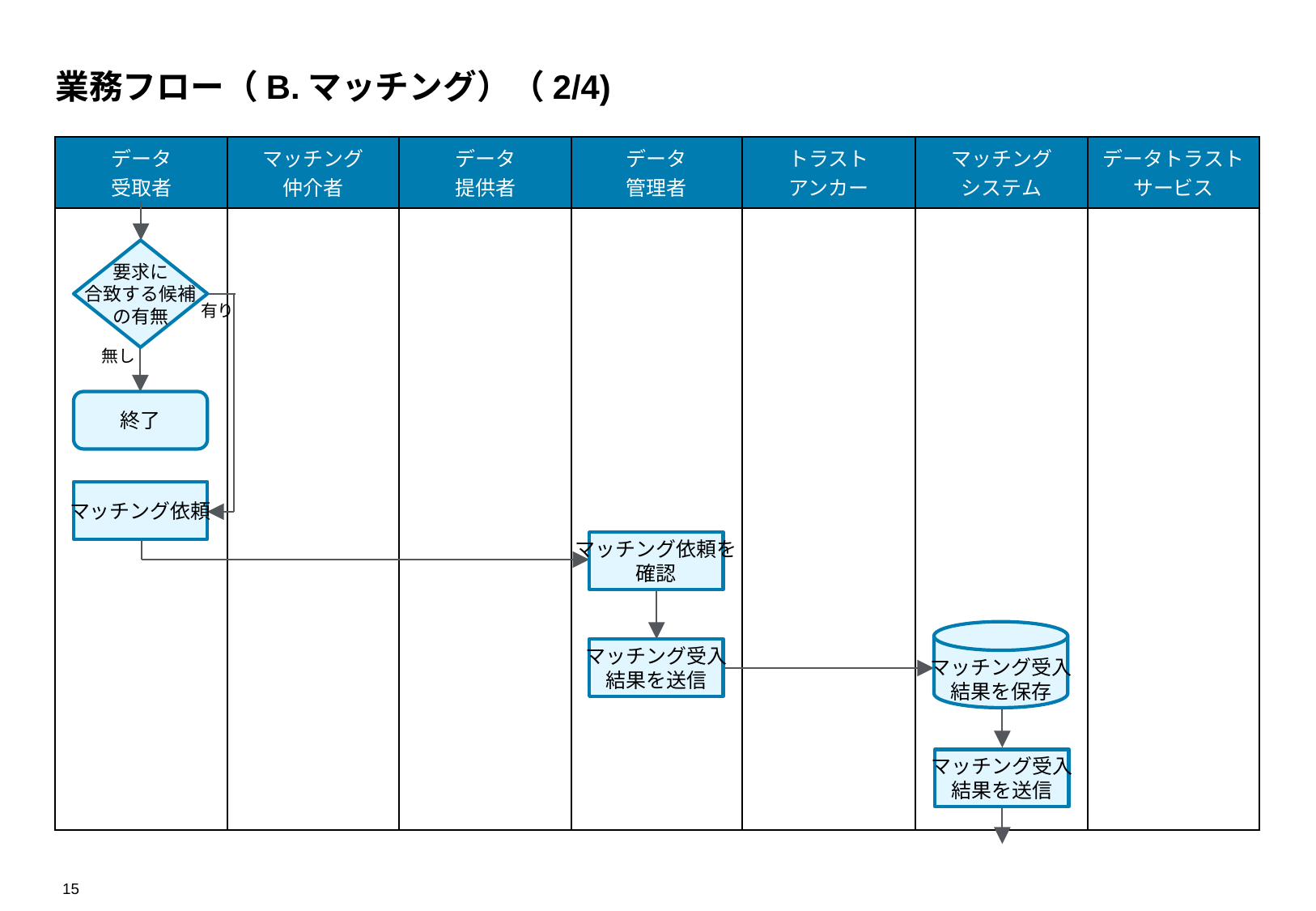

# 業務フロー（B.マッチング）（2/4)
| データ 受取者 | マッチング 仲介者 | データ 提供者 | データ 管理者 | トラスト アンカー | マッチング システム | データトラスト サービス |
| --- | --- | --- | --- | --- | --- | --- |
|  |  |  |  |  |  |  |
要求に
合致する候補
の有無
有り
無し
終了
マッチング依頼
マッチング依頼を
確認
マッチング受入
結果を保存
マッチング受入
結果を送信
マッチング受入
結果を送信
15